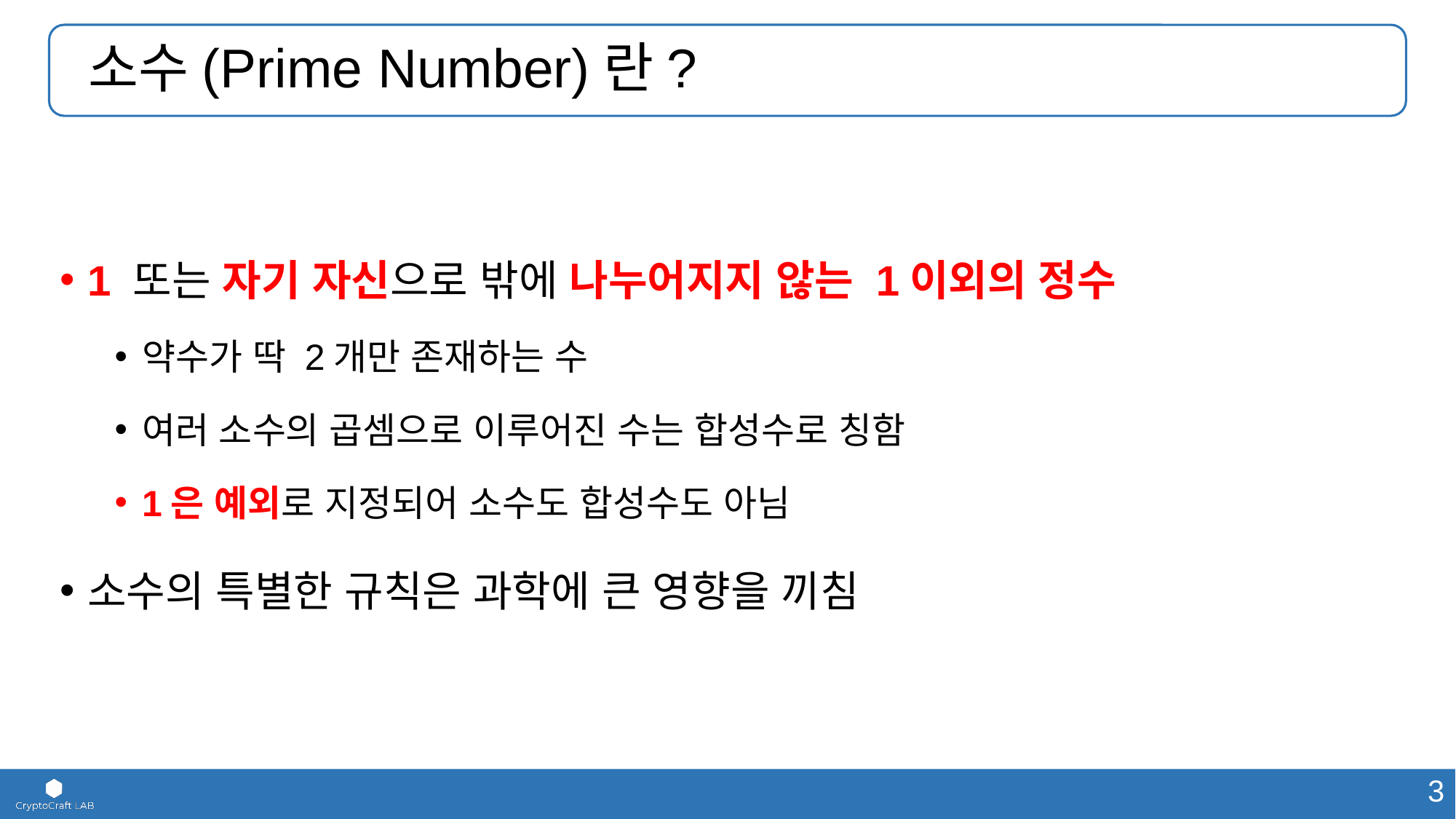

# 소수(Prime Number)란?
1 또는 자기 자신으로 밖에 나누어지지 않는 1이외의 정수
약수가 딱 2개만 존재하는 수
여러 소수의 곱셈으로 이루어진 수는 합성수로 칭함
1은 예외로 지정되어 소수도 합성수도 아님
소수의 특별한 규칙은 과학에 큰 영향을 끼침